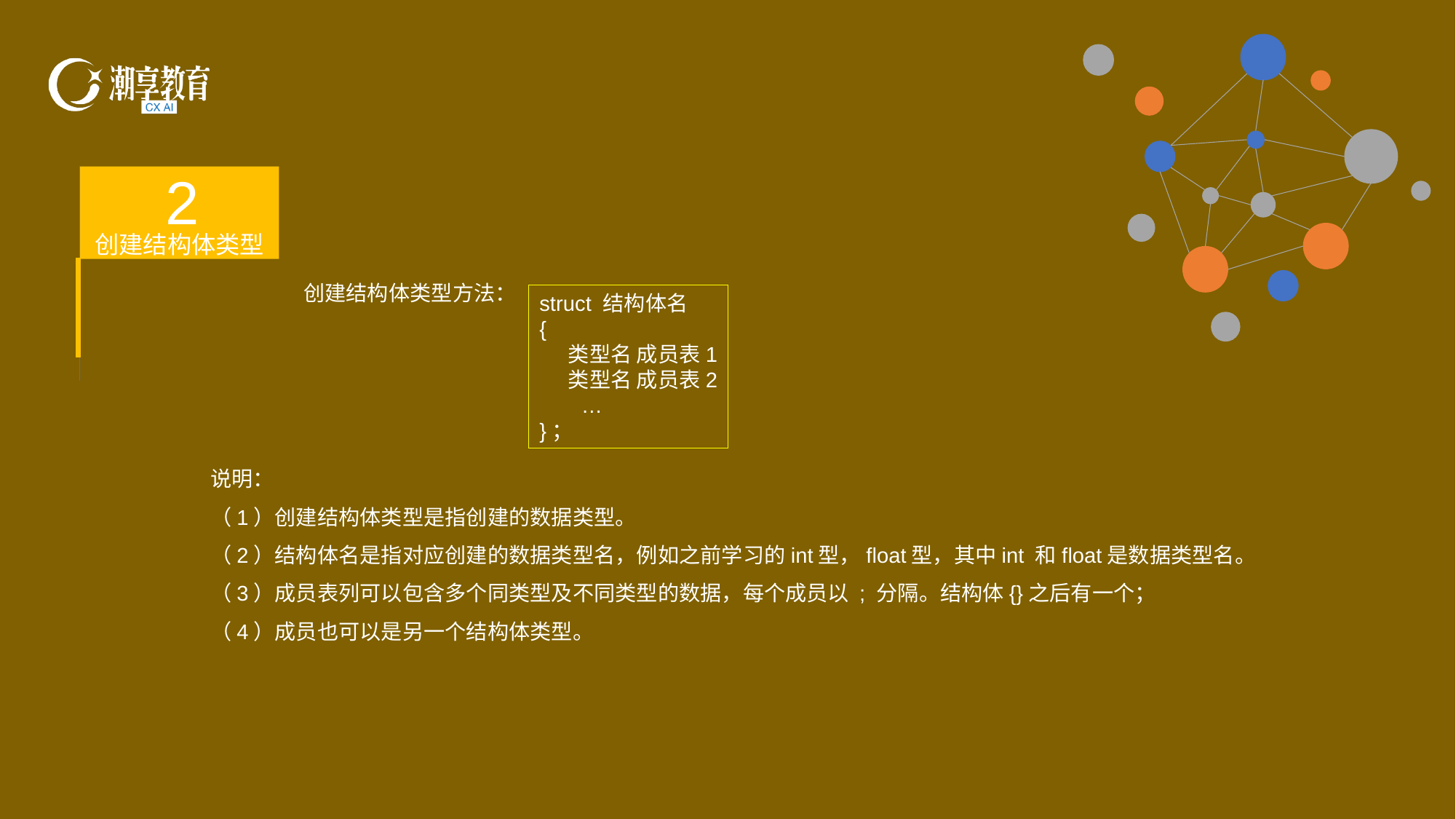

2

创建结构体类型

创建结构体类型方法：
struct 结构体名
{
     类型名 成员表1
     类型名 成员表2
       …
}；
说明：
（1）创建结构体类型是指创建的数据类型。
（2）结构体名是指对应创建的数据类型名，例如之前学习的int型，float型，其中int 和float是数据类型名。
（3）成员表列可以包含多个同类型及不同类型的数据，每个成员以 ; 分隔。结构体{}之后有一个；
（4）成员也可以是另一个结构体类型。